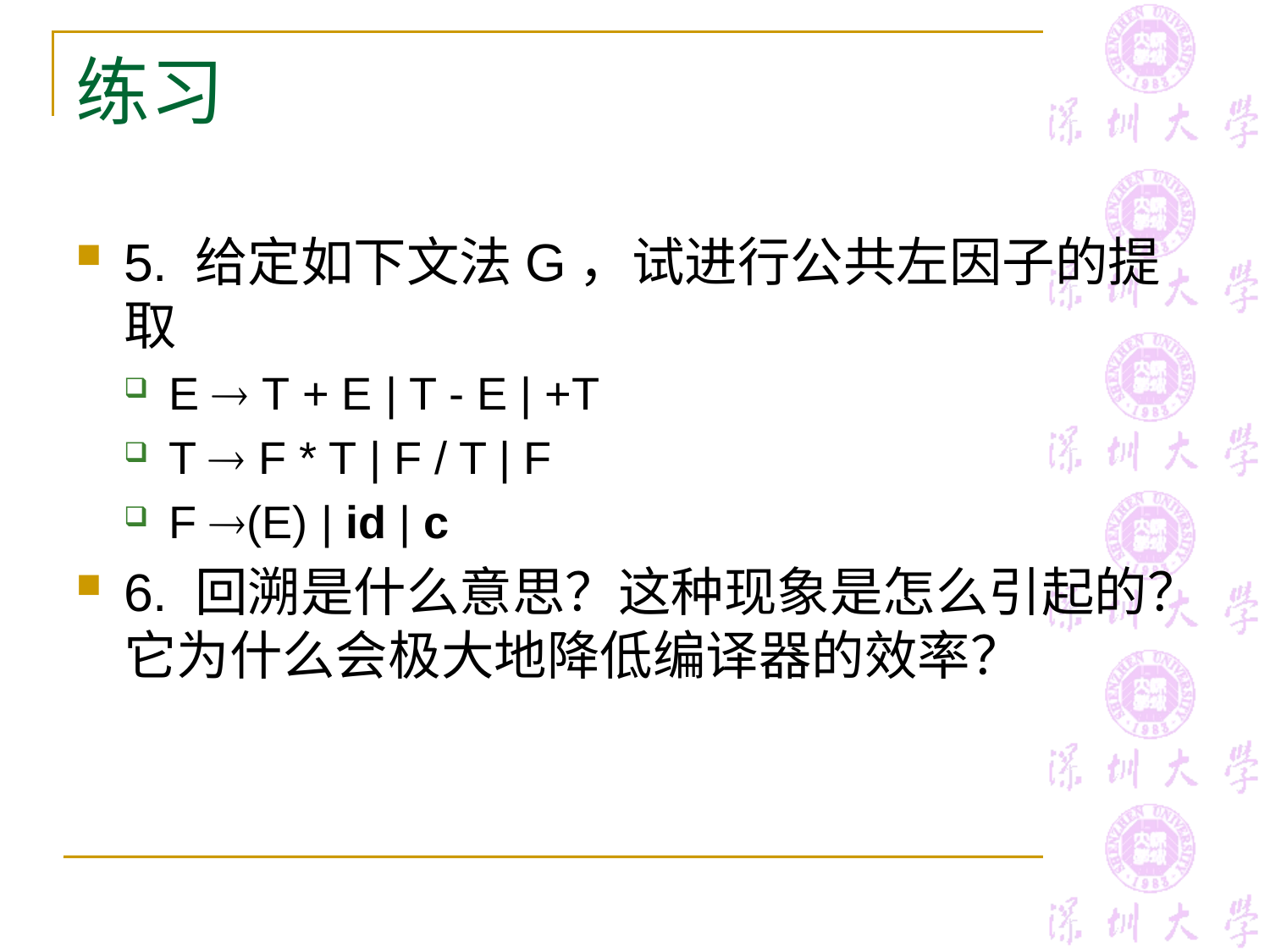

# 练习
5. 给定如下文法G，试进行公共左因子的提取
E → T + E | T - E | +T
T → F * T | F / T | F
F →(E) | id | c
6. 回溯是什么意思？这种现象是怎么引起的？它为什么会极大地降低编译器的效率？